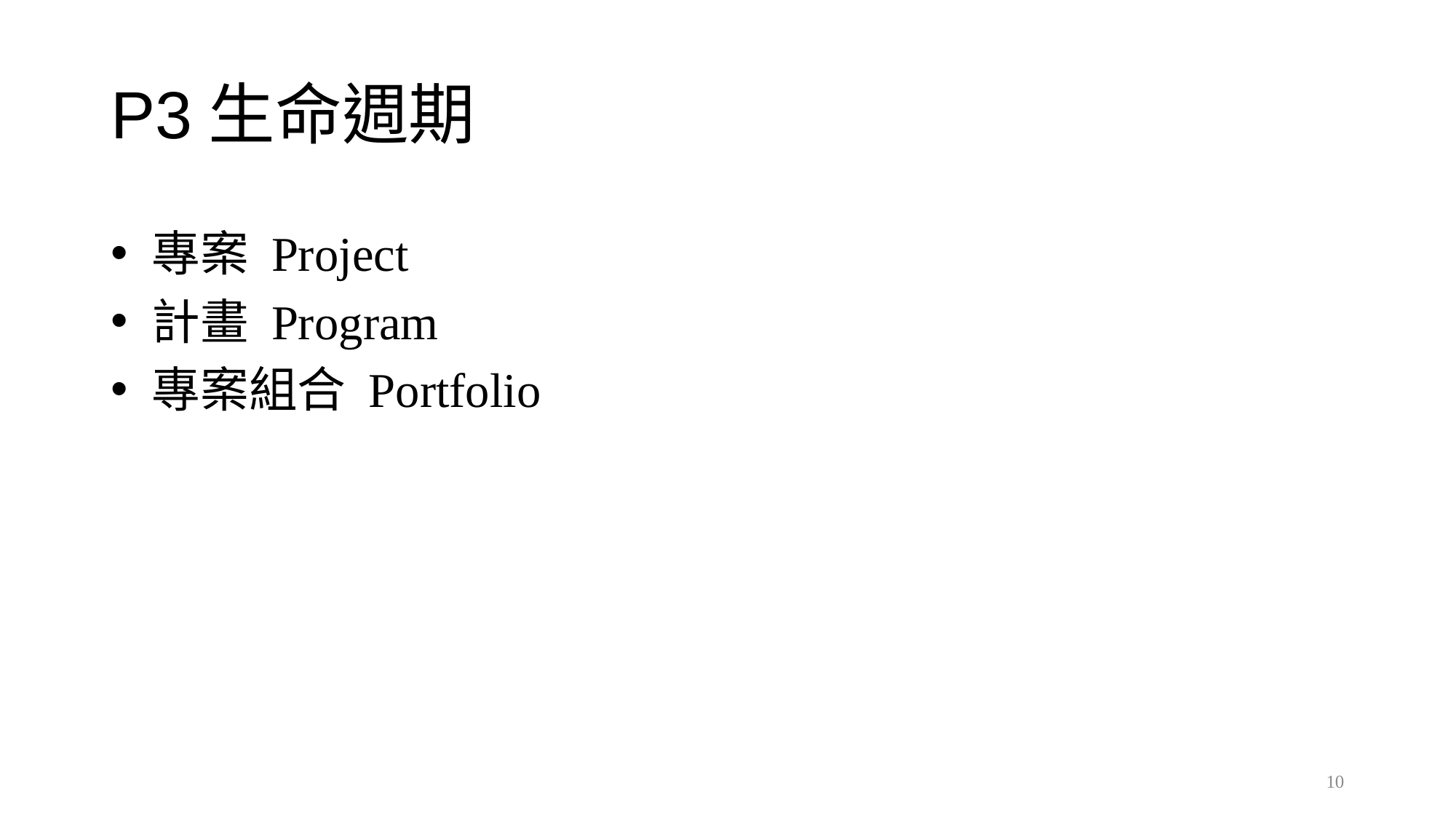

# P3生命週期
專案 Project
計畫 Program
專案組合 Portfolio
10